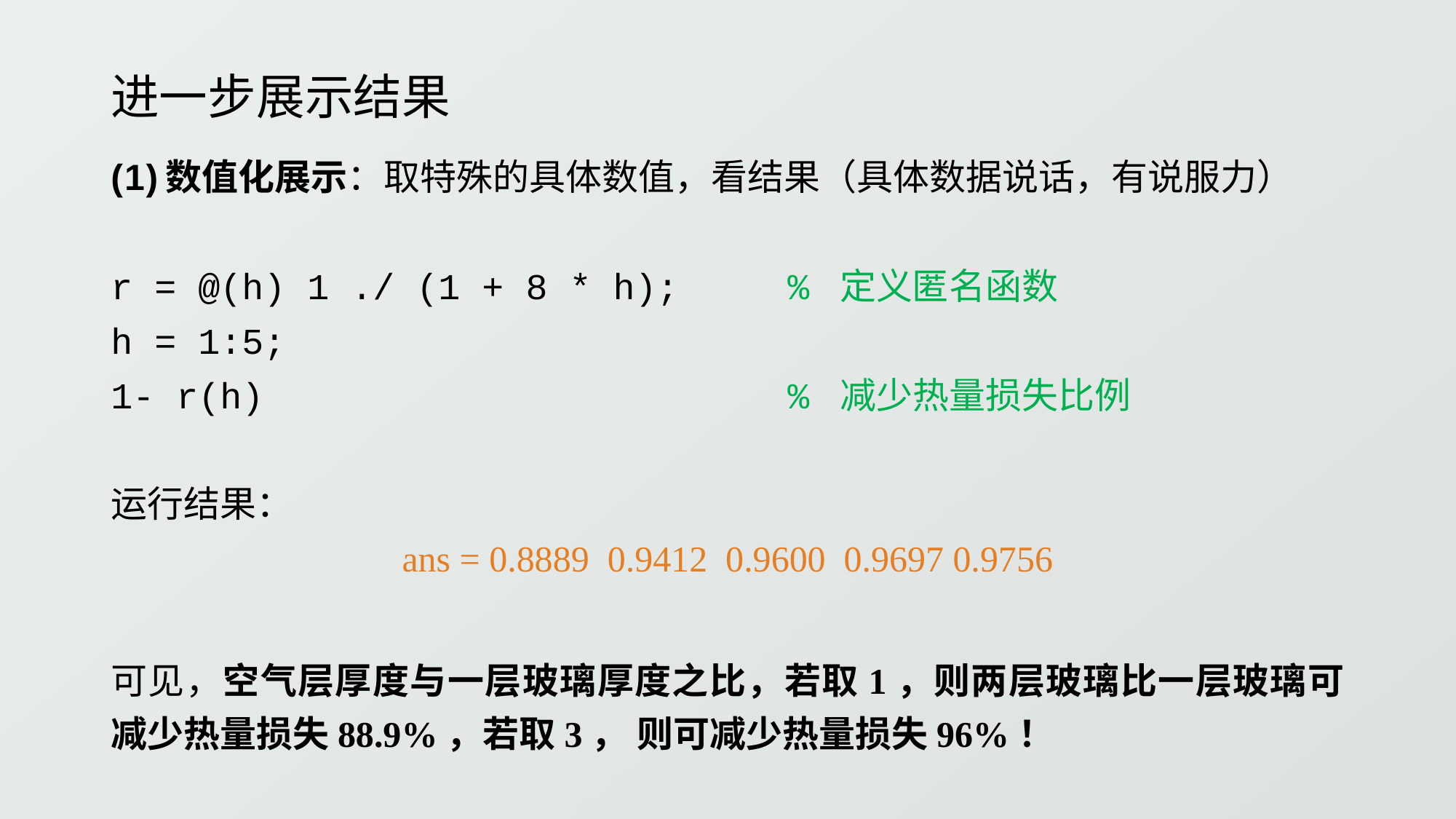

# 进一步展示结果
数值化展示：取特殊的具体数值，看结果（具体数据说话，有说服力）

r = @(h) 1 ./ (1 + 8 * h);     % 定义匿名函数
h = 1:5;
1- r(h)                        % 减少热量损失比例

运行结果：
ans = 0.8889  0.9412  0.9600  0.9697 0.9756

可见，空气层厚度与一层玻璃厚度之比，若取1，则两层玻璃比一层玻璃可减少热量损失88.9%，若取3， 则可减少热量损失96%！